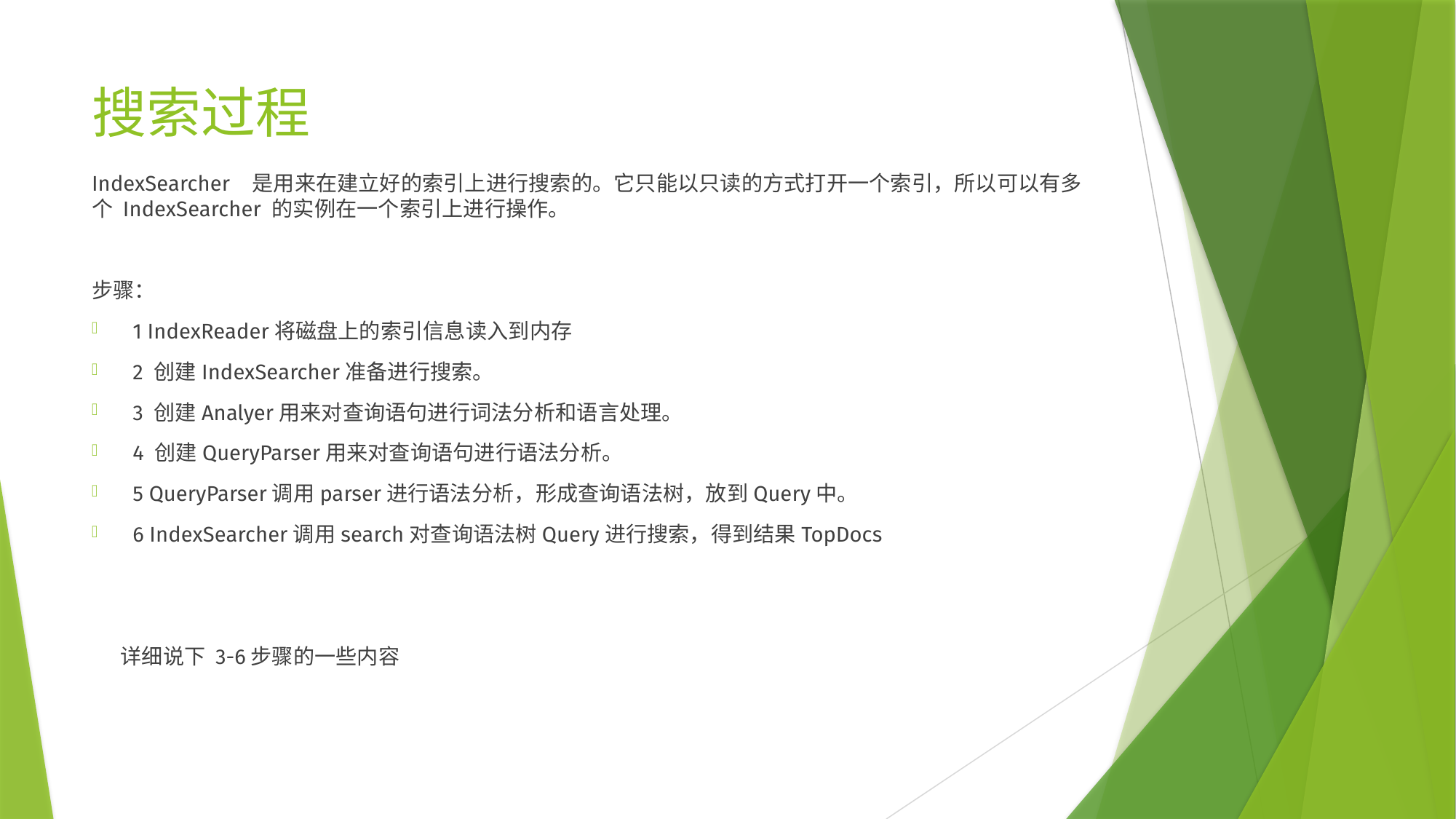

# 搜索过程
IndexSearcher   是用来在建立好的索引上进行搜索的。它只能以只读的方式打开一个索引，所以可以有多个 IndexSearcher 的实例在一个索引上进行操作。

步骤：
1 IndexReader将磁盘上的索引信息读入到内存
2 创建IndexSearcher准备进行搜索。
3 创建Analyer用来对查询语句进行词法分析和语言处理。
4 创建QueryParser用来对查询语句进行语法分析。
5 QueryParser调用parser进行语法分析，形成查询语法树，放到Query中。
6 IndexSearcher调用search对查询语法树Query进行搜索，得到结果TopDocs

     详细说下 3-6步骤的一些内容